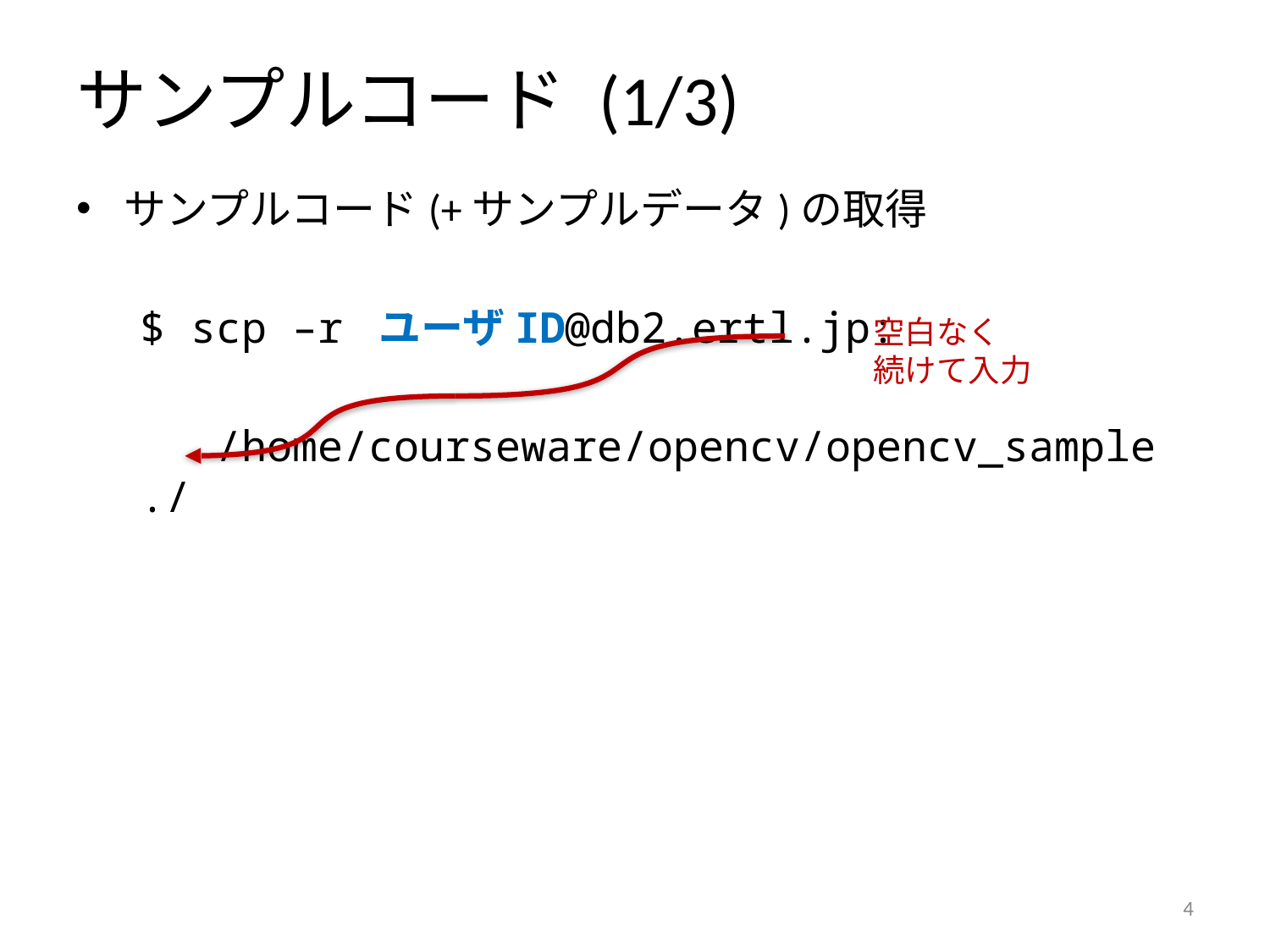

# サンプルコード (1/3)
サンプルコード(+サンプルデータ)の取得

$ scp –r ユーザID@db2.ertl.jp:

   /home/courseware/opencv/opencv_sample  ./
空白なく
続けて入力
4